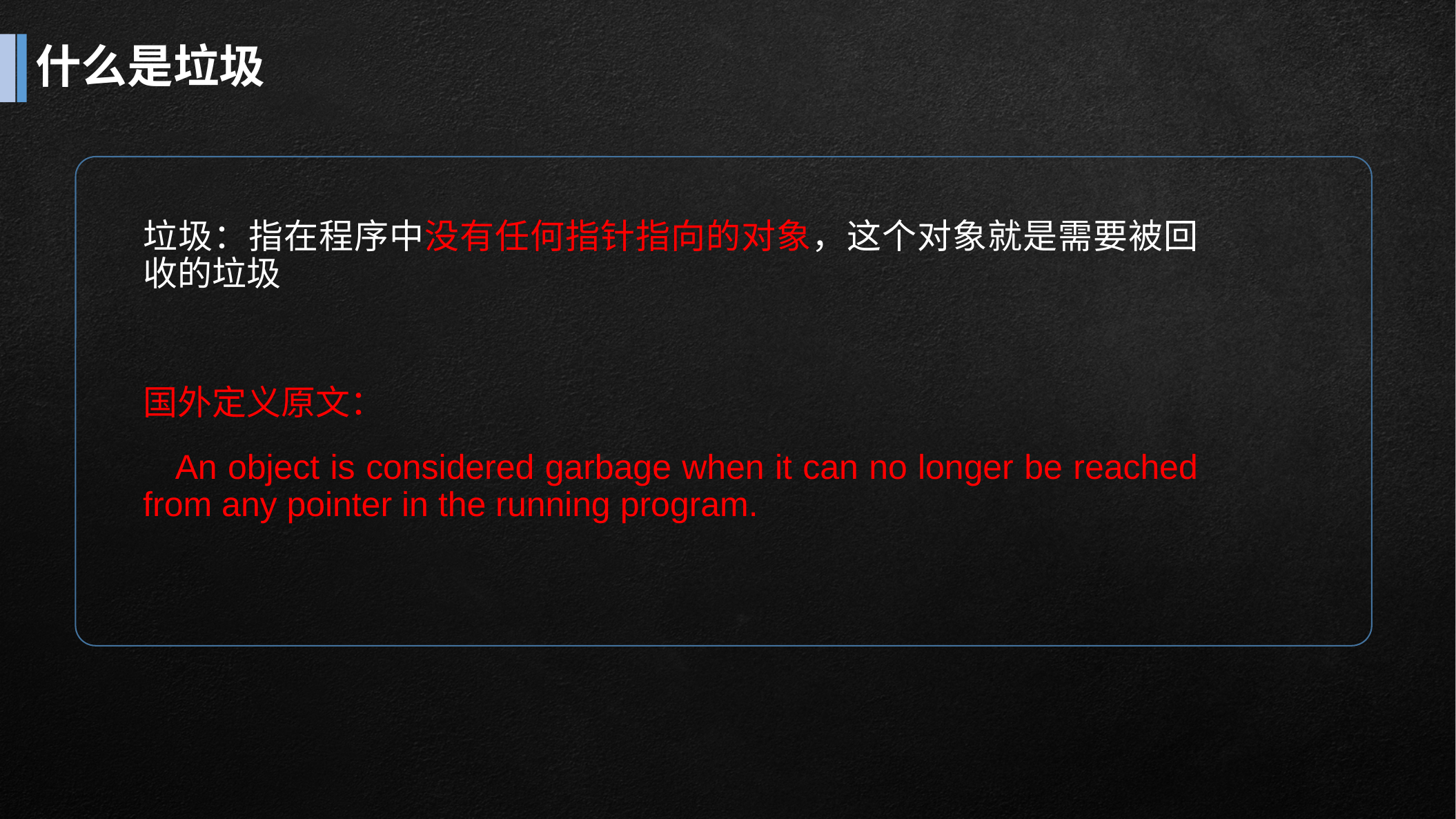

# 什么是垃圾

垃圾：指在程序中没有任何指针指向的对象，这个对象就是需要被回收的垃圾

国外定义原文：
   An object is considered garbage when it can no longer be reached from any pointer in the running program.